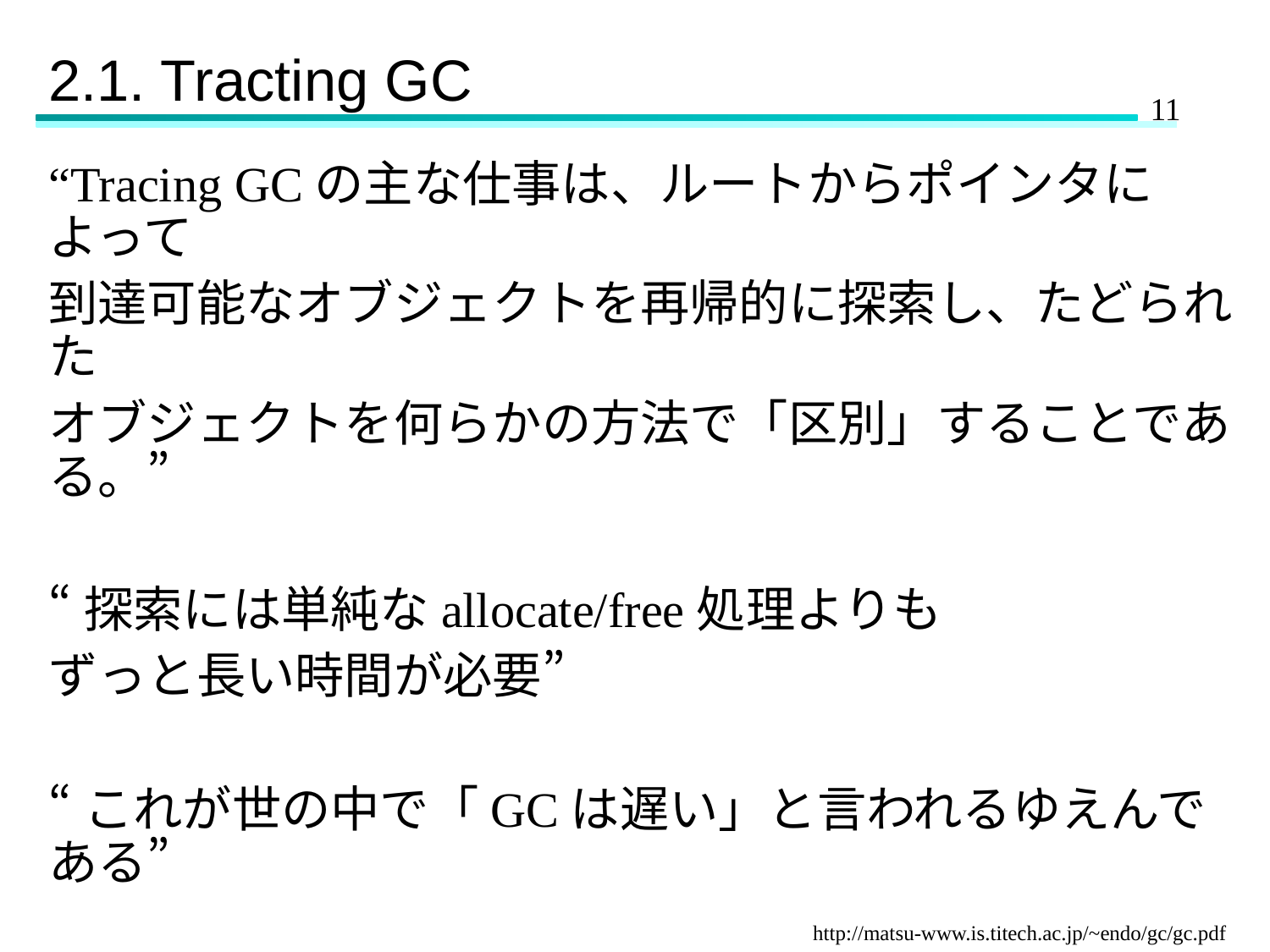

# 2.1. Tracting GC
“Tracing GCの主な仕事は、ルートからポインタによって
到達可能なオブジェクトを再帰的に探索し、たどられた
オブジェクトを何らかの方法で「区別」することである。”

“探索には単純なallocate/free処理よりも
ずっと長い時間が必要”

“これが世の中で「GCは遅い」と言われるゆえんである”
http://matsu-www.is.titech.ac.jp/~endo/gc/gc.pdf